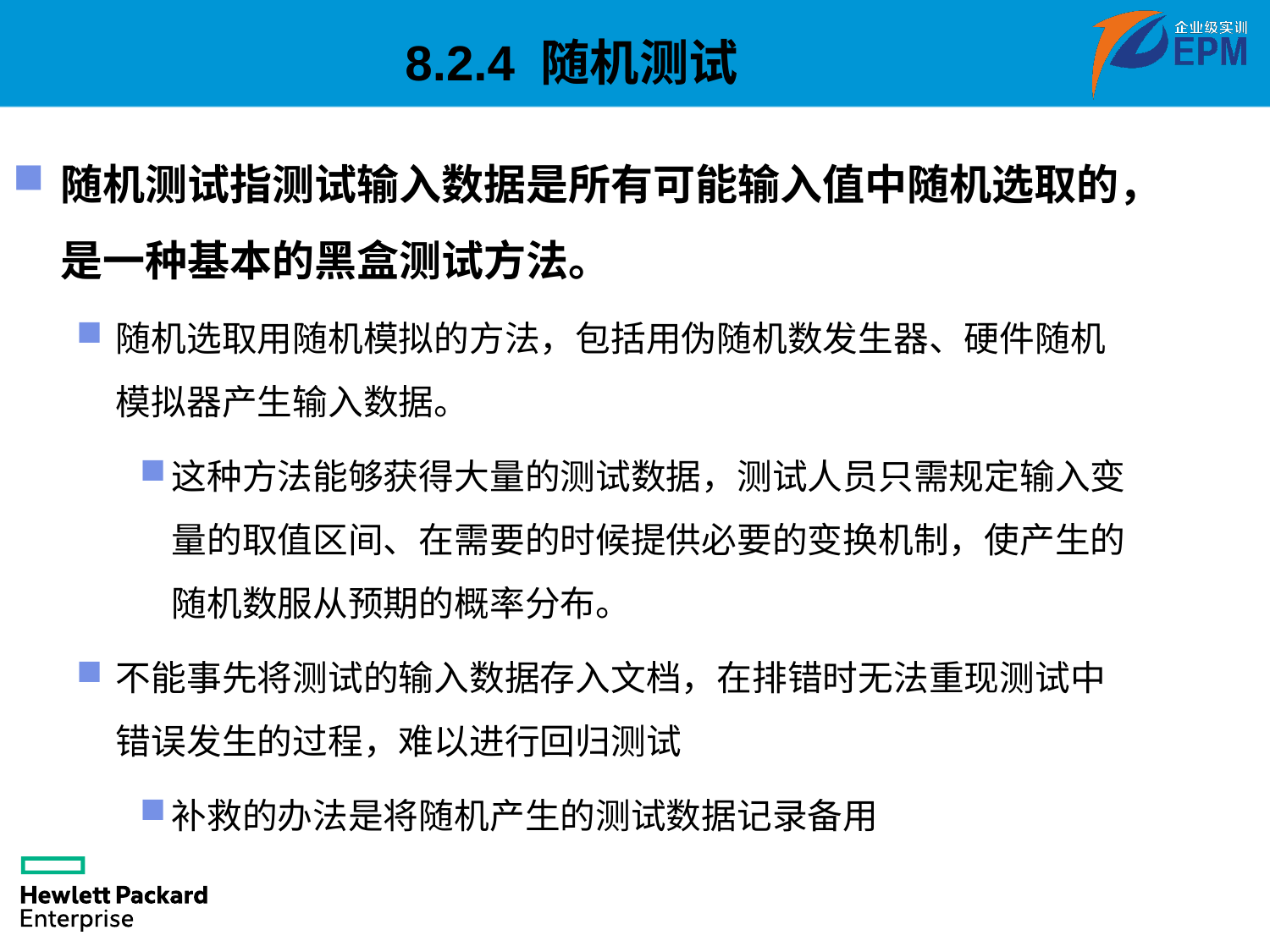

8.2.4 随机测试
随机测试指测试输入数据是所有可能输入值中随机选取的，是一种基本的黑盒测试方法。
随机选取用随机模拟的方法，包括用伪随机数发生器、硬件随机模拟器产生输入数据。
这种方法能够获得大量的测试数据，测试人员只需规定输入变量的取值区间、在需要的时候提供必要的变换机制，使产生的随机数服从预期的概率分布。
不能事先将测试的输入数据存入文档，在排错时无法重现测试中错误发生的过程，难以进行回归测试
补救的办法是将随机产生的测试数据记录备用